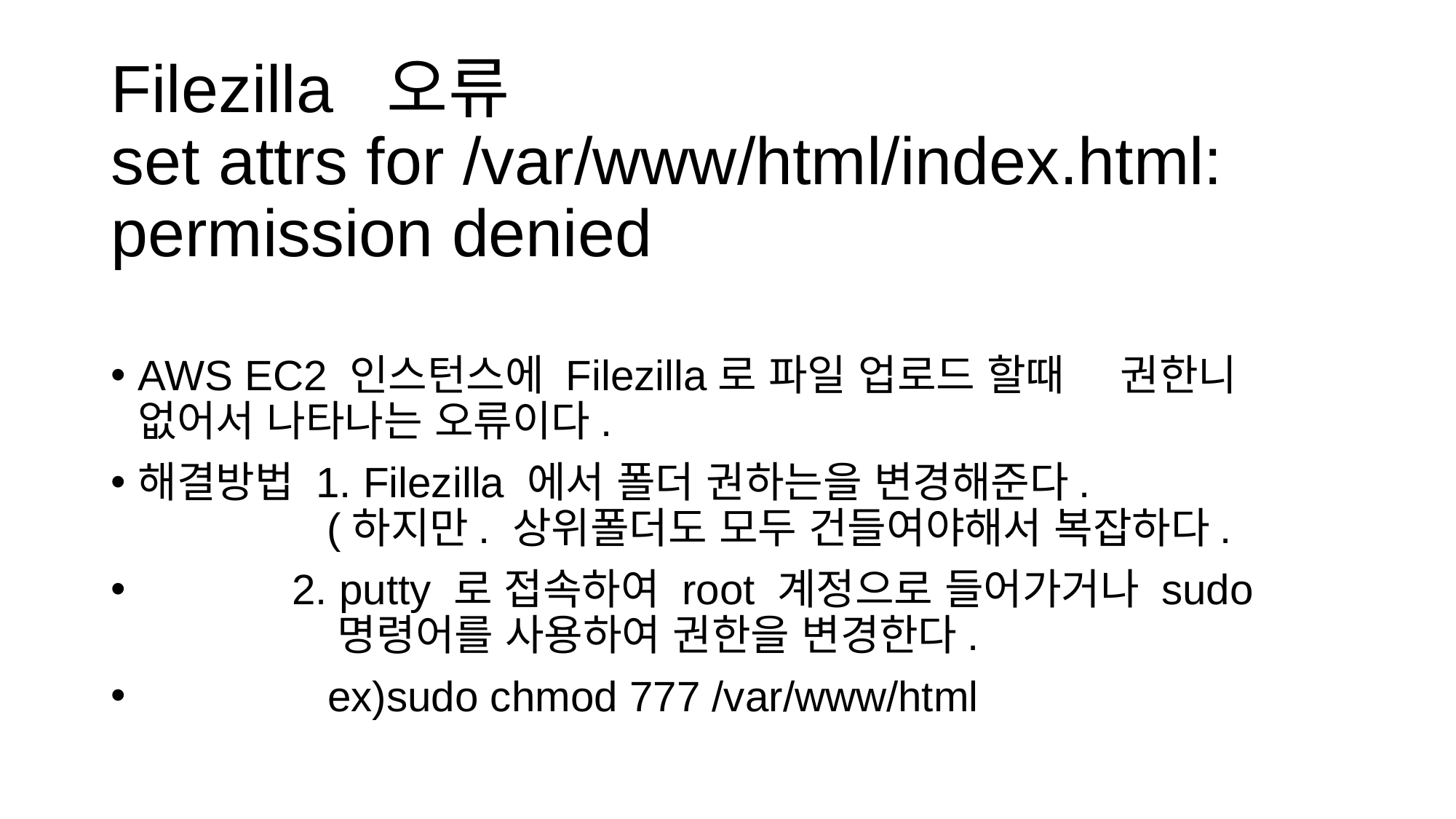

# Filezilla  오류 set attrs for /var/www/html/index.html: permission denied

AWS EC2 인스턴스에 Filezilla로 파일 업로드 할때	권한니 없어서 나타나는 오류이다.
해결방법 1. Filezilla 에서 폴더 권하는을 변경해준다.
                (하지만. 상위폴더도 모두 건들여야해서 복잡하다.
             2. putty 로 접속하여 root 계정으로 들어가거나 sudo
                명령어를 사용하여 권한을 변경한다.
                ex)sudo chmod 777 /var/www/html